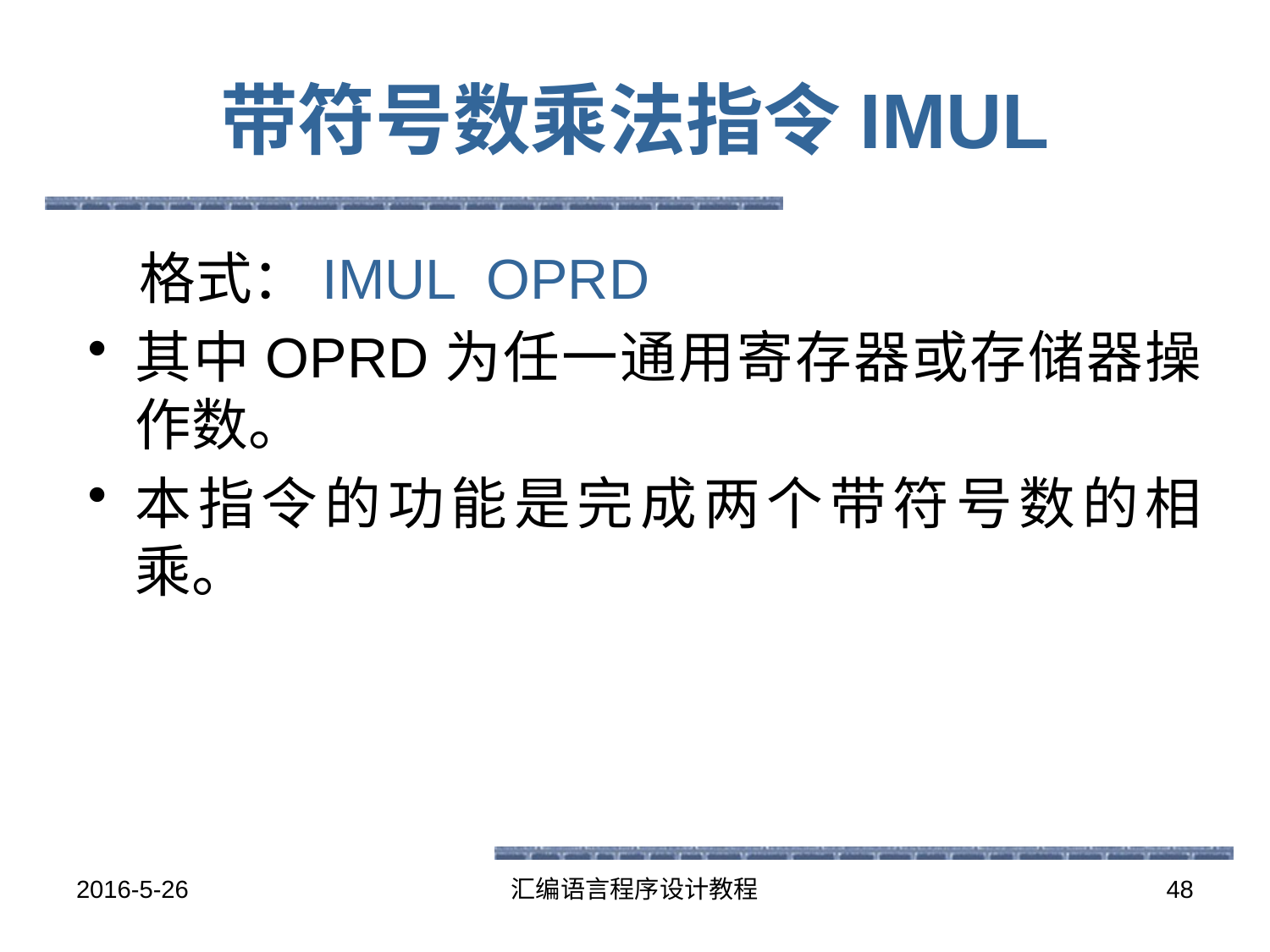

# 带符号数乘法指令IMUL
   格式：IMUL  OPRD
其中OPRD为任一通用寄存器或存储器操作数。
本指令的功能是完成两个带符号数的相乘。
2016-5-26
汇编语言程序设计教程
48